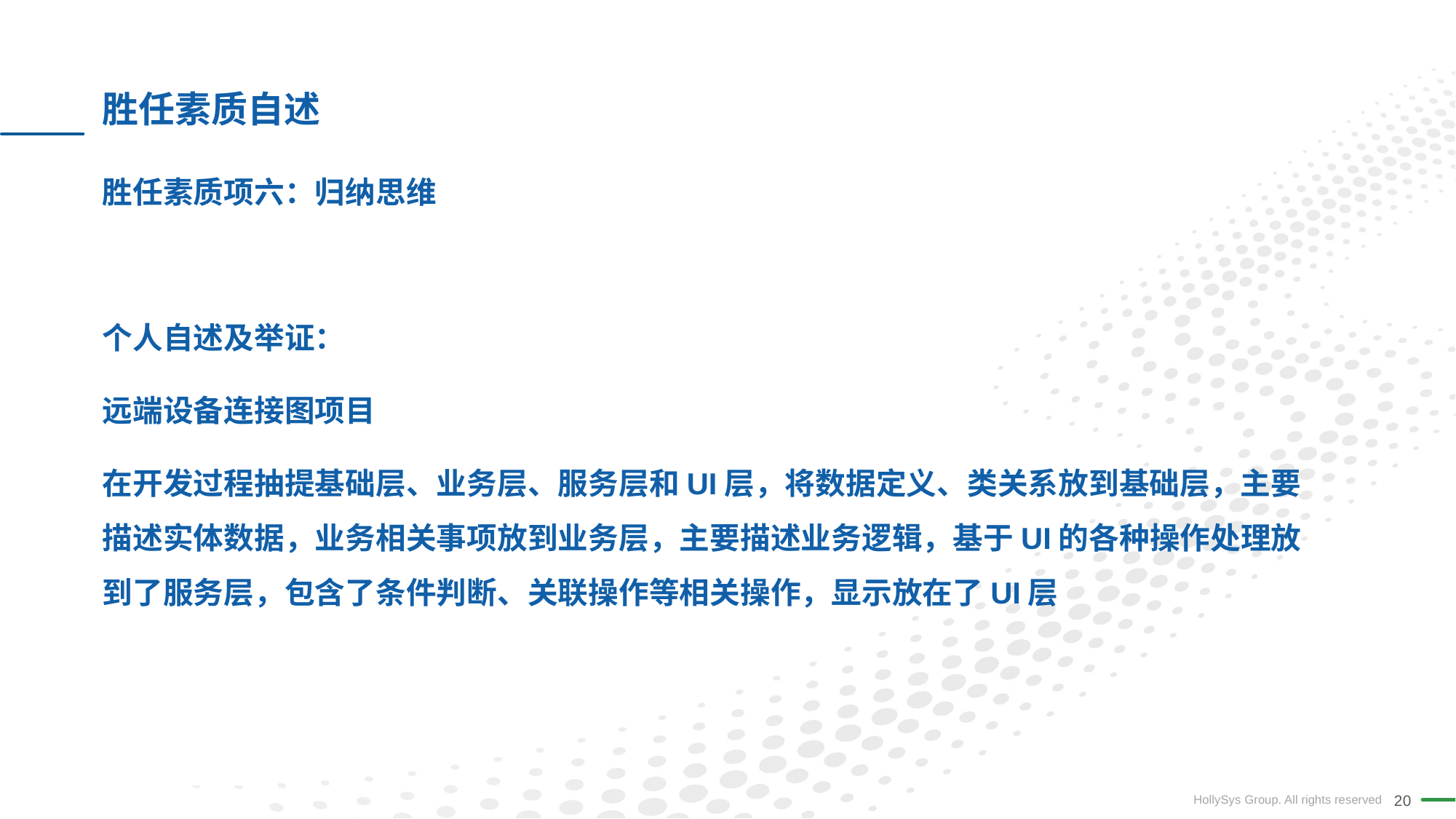

# 胜任素质自述
胜任素质项六：归纳思维
个人自述及举证：
远端设备连接图项目
在开发过程抽提基础层、业务层、服务层和UI层，将数据定义、类关系放到基础层，主要描述实体数据，业务相关事项放到业务层，主要描述业务逻辑，基于UI的各种操作处理放到了服务层，包含了条件判断、关联操作等相关操作，显示放在了UI层